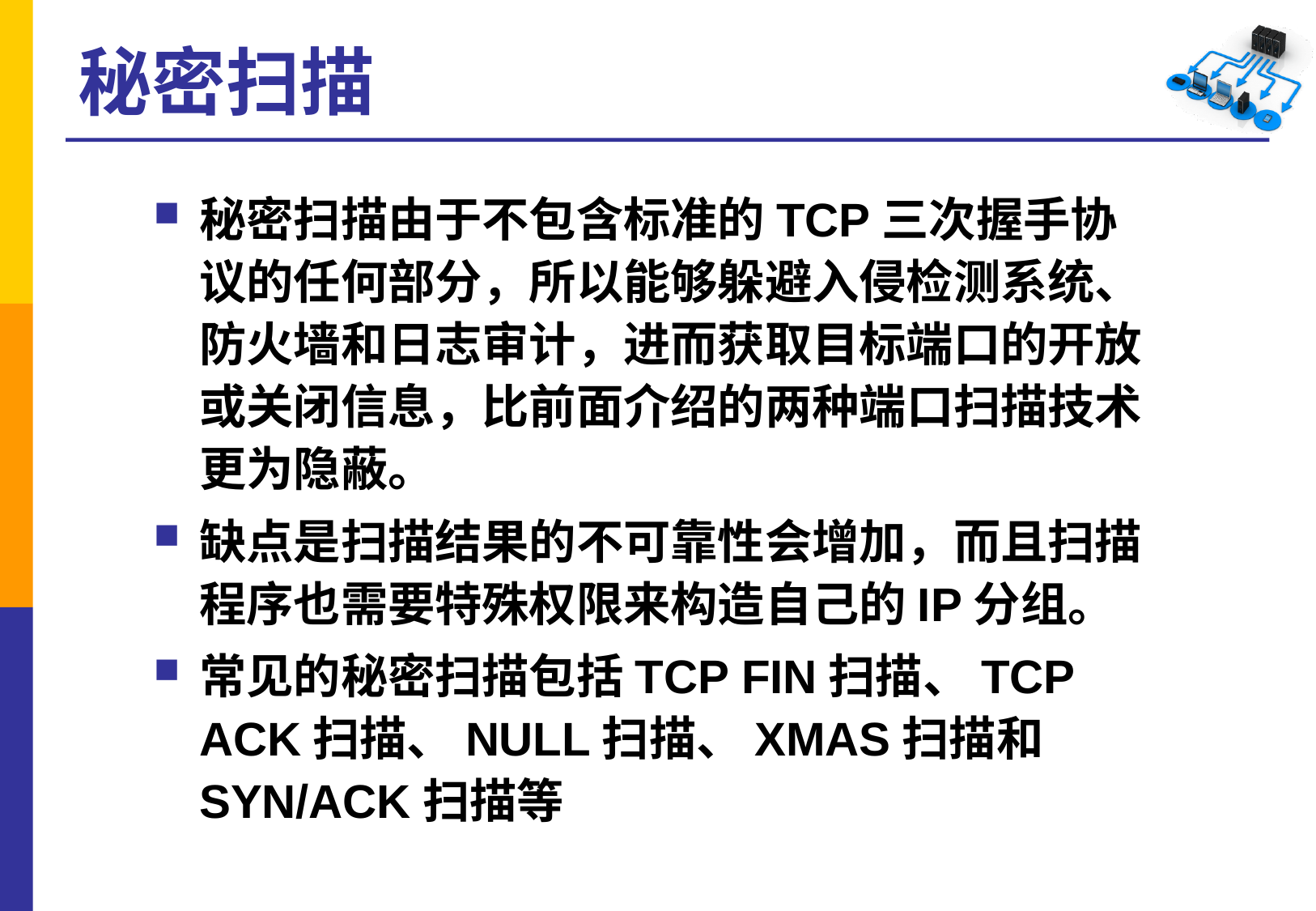

# 秘密扫描
秘密扫描由于不包含标准的TCP三次握手协议的任何部分，所以能够躲避入侵检测系统、防火墙和日志审计，进而获取目标端口的开放或关闭信息，比前面介绍的两种端口扫描技术更为隐蔽。
缺点是扫描结果的不可靠性会增加，而且扫描程序也需要特殊权限来构造自己的IP分组。
常见的秘密扫描包括TCP FIN扫描、TCP ACK扫描、NULL扫描、XMAS扫描和SYN/ACK扫描等